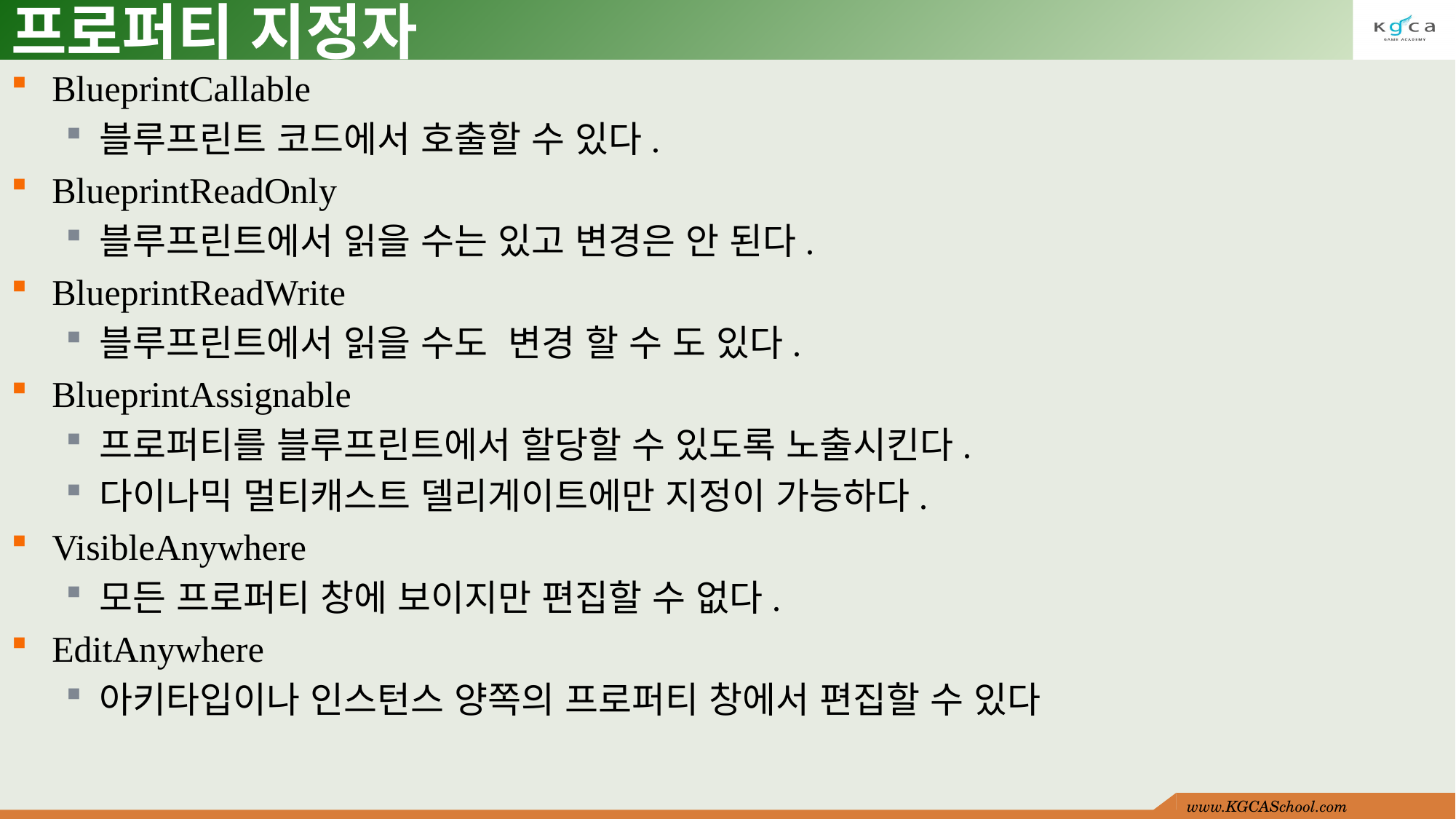

# 프로퍼티 지정자
BlueprintCallable
블루프린트 코드에서 호출할 수 있다.
BlueprintReadOnly
블루프린트에서 읽을 수는 있고 변경은 안 된다.
BlueprintReadWrite
블루프린트에서 읽을 수도  변경 할 수 도 있다.
BlueprintAssignable
프로퍼티를 블루프린트에서 할당할 수 있도록 노출시킨다.
다이나믹 멀티캐스트 델리게이트에만 지정이 가능하다.
VisibleAnywhere
모든 프로퍼티 창에 보이지만 편집할 수 없다.
EditAnywhere
아키타입이나 인스턴스 양쪽의 프로퍼티 창에서 편집할 수 있다